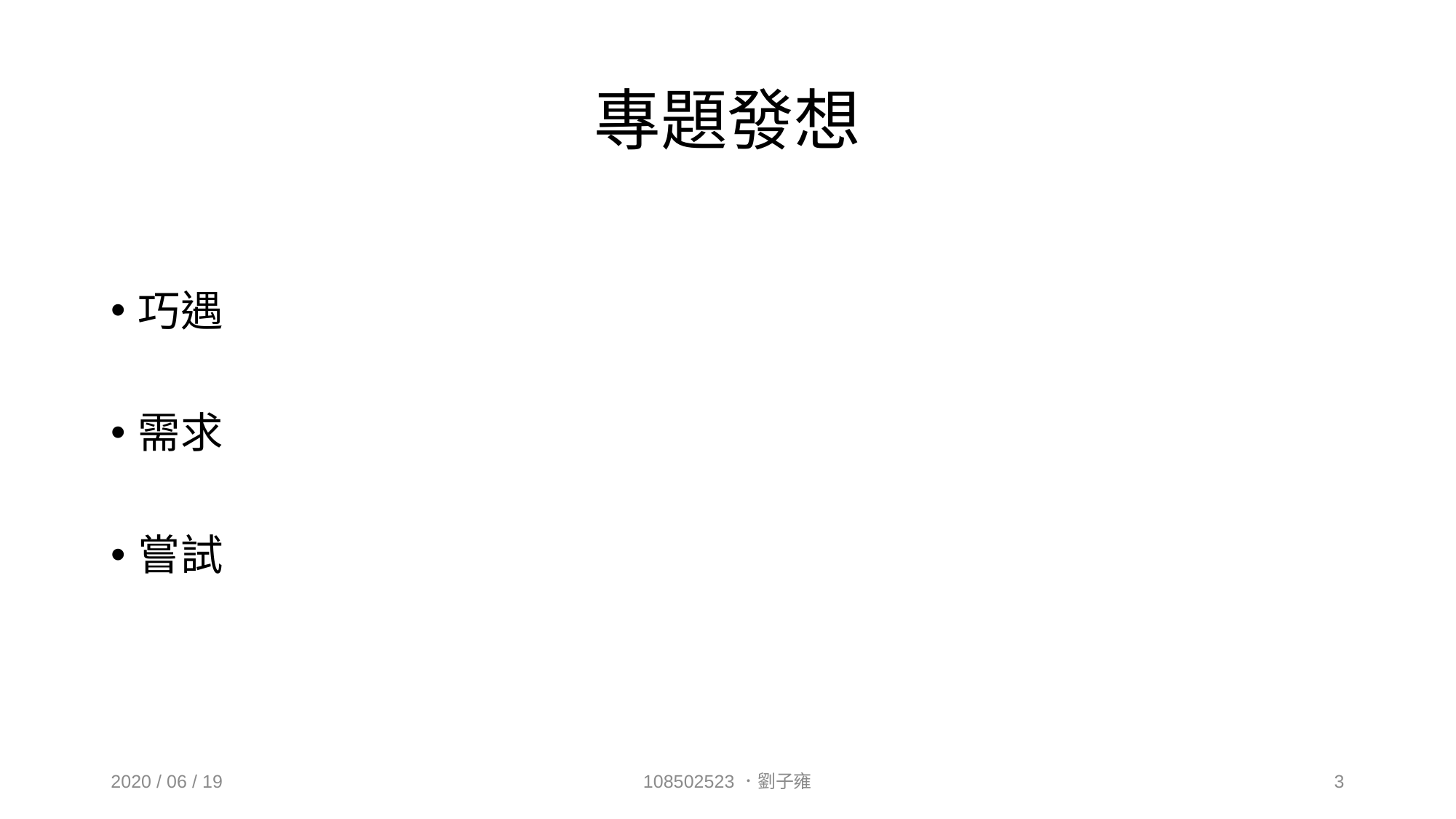

# 專題發想

巧遇

需求

嘗試
2020 / 06 / 19
108502523．劉子雍
3